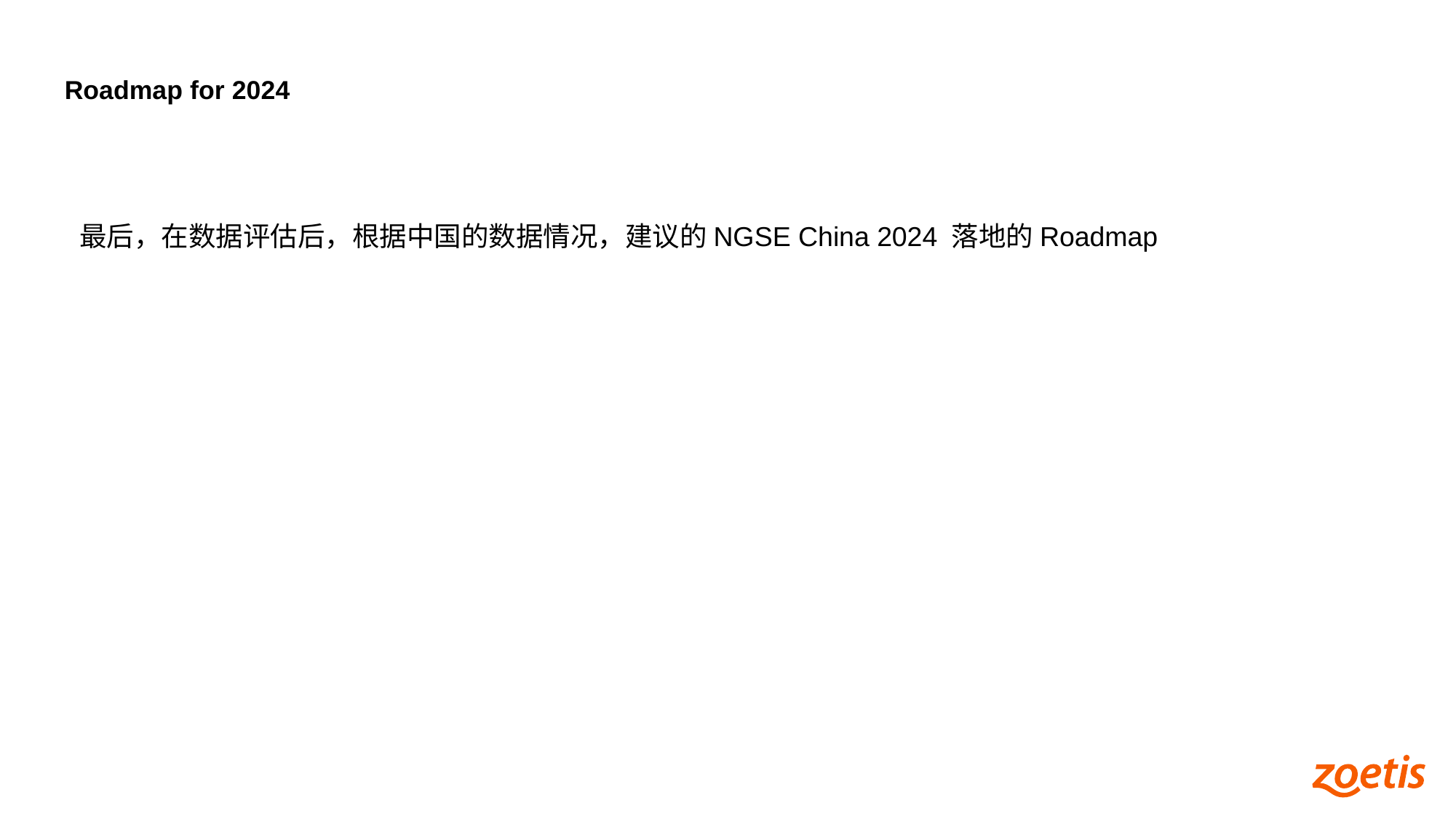

# Roadmap for 2024

最后，在数据评估后，根据中国的数据情况，建议的NGSE China 2024 落地的Roadmap